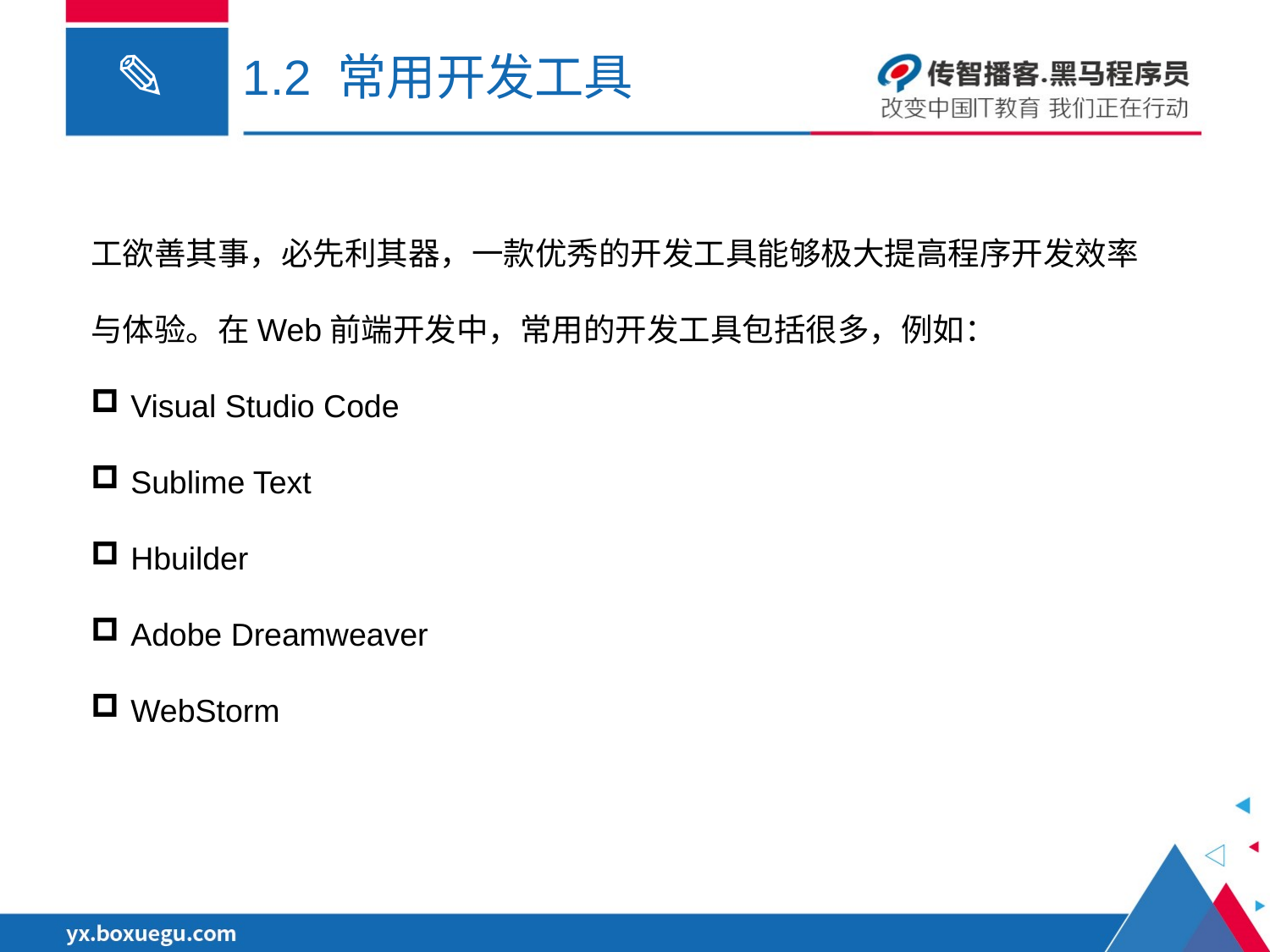

# 1.2 常用开发工具
工欲善其事，必先利其器，一款优秀的开发工具能够极大提高程序开发效率与体验。在Web前端开发中，常用的开发工具包括很多，例如：
Visual Studio Code
Sublime Text
Hbuilder
Adobe Dreamweaver
WebStorm